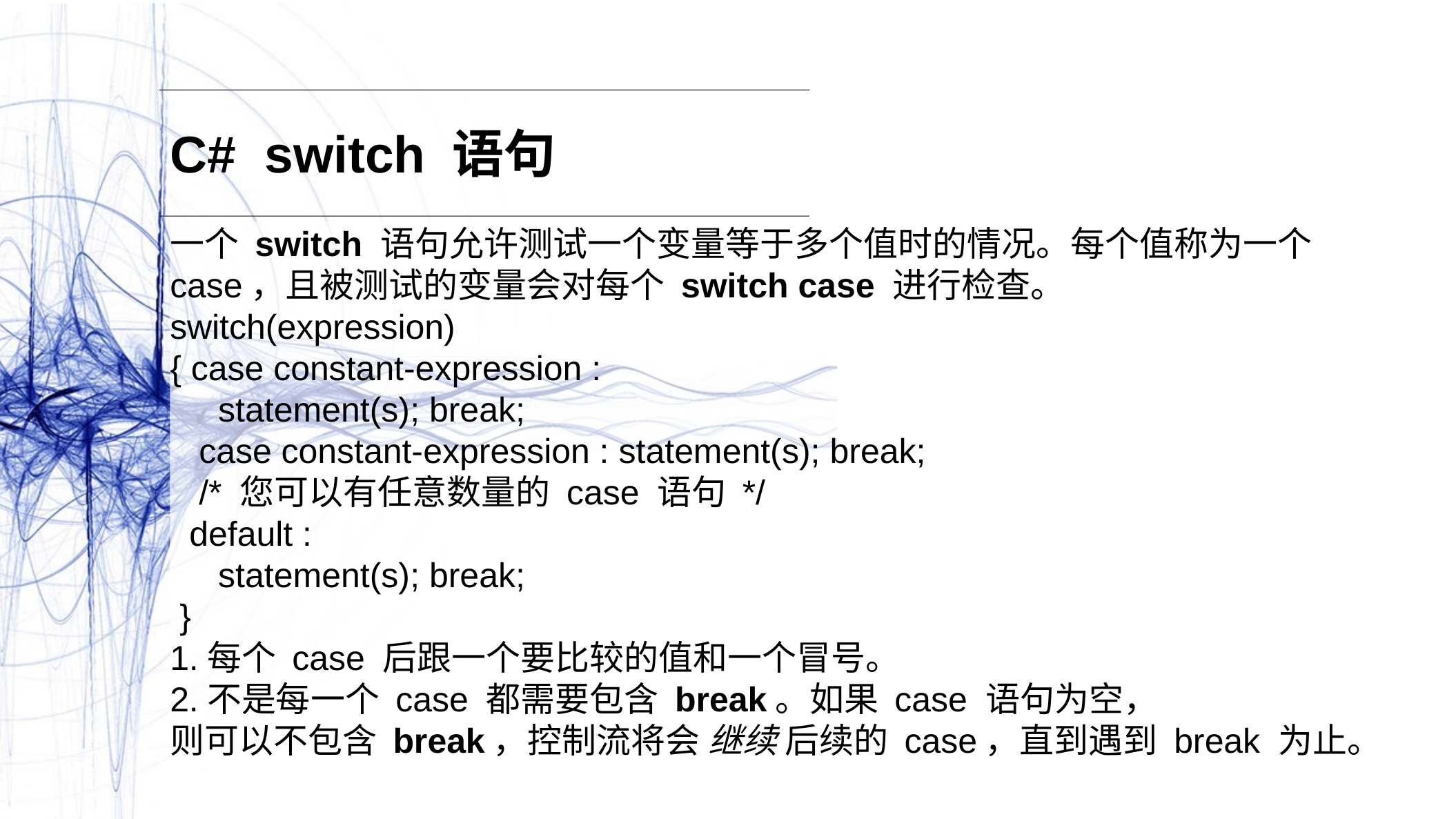

C#  switch 语句

一个 switch 语句允许测试一个变量等于多个值时的情况。每个值称为一个 case，且被测试的变量会对每个 switch case 进行检查。
switch(expression)
{ case constant-expression :
     statement(s); break;
   case constant-expression : statement(s); break;
   /* 您可以有任意数量的 case 语句 */
  default :
     statement(s); break;
 }
1.每个 case 后跟一个要比较的值和一个冒号。
2.不是每一个 case 都需要包含 break。如果 case 语句为空，
则可以不包含 break，控制流将会 继续 后续的 case，直到遇到 break 为止。